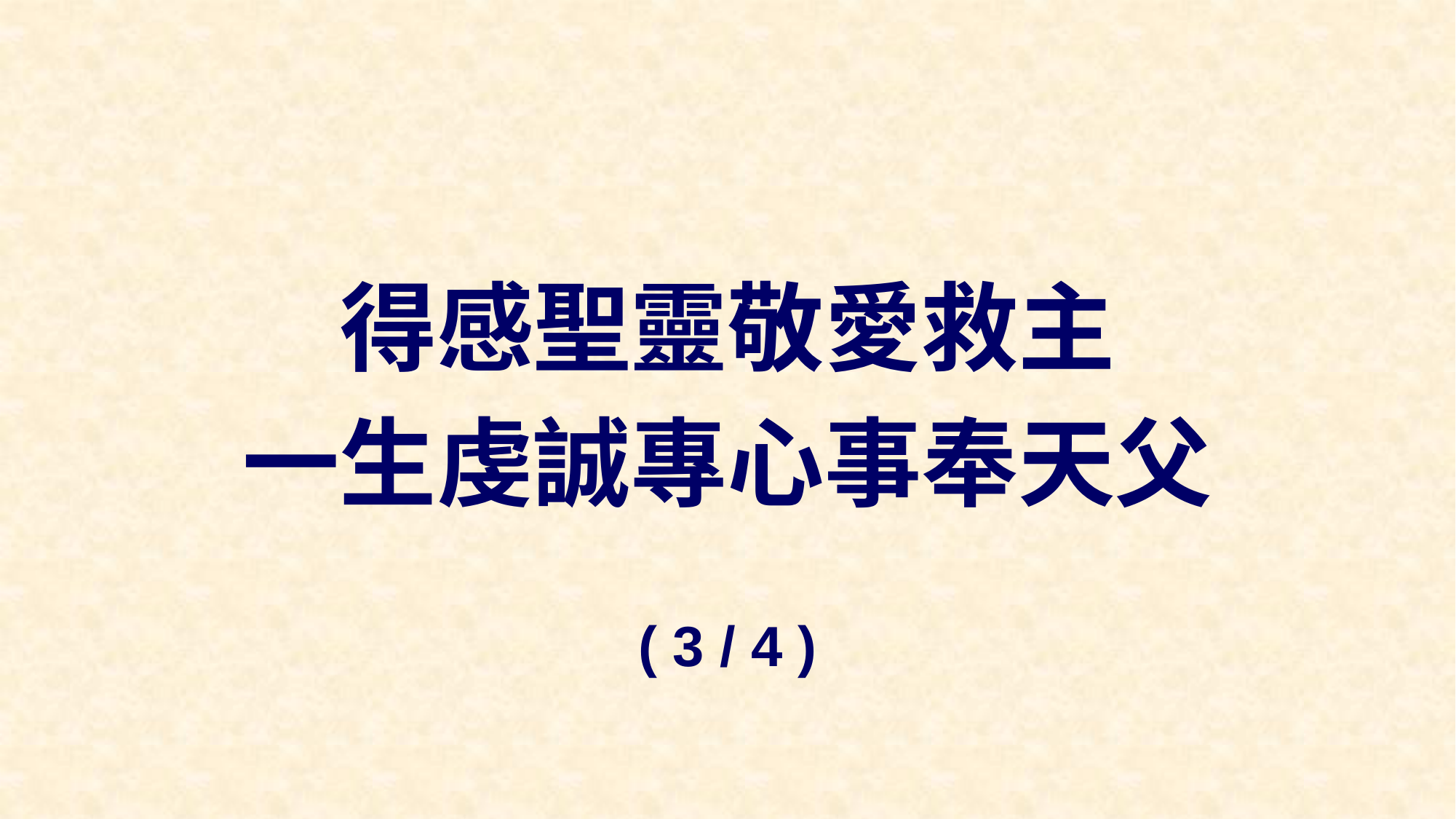

得感聖靈敬愛救主
一生虔誠專心事奉天父
( 3 / 4 )